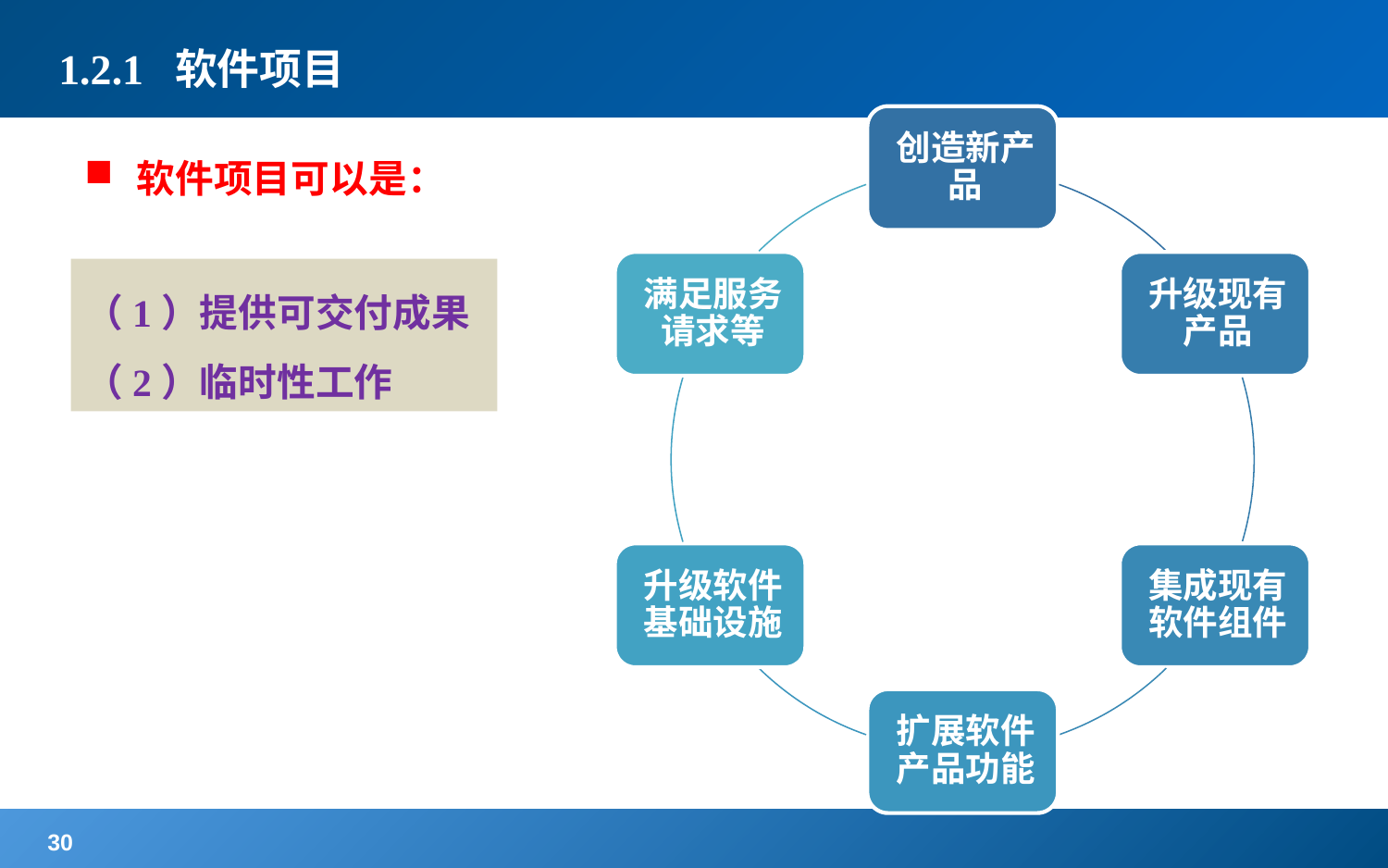

# 1.2.1  软件项目
创造新产品
升级现有产品
集成现有软件组件
扩展软件产品功能
升级软件基础设施
满足服务请求等
软件项目可以是：
（1）提供可交付成果
（2）临时性工作